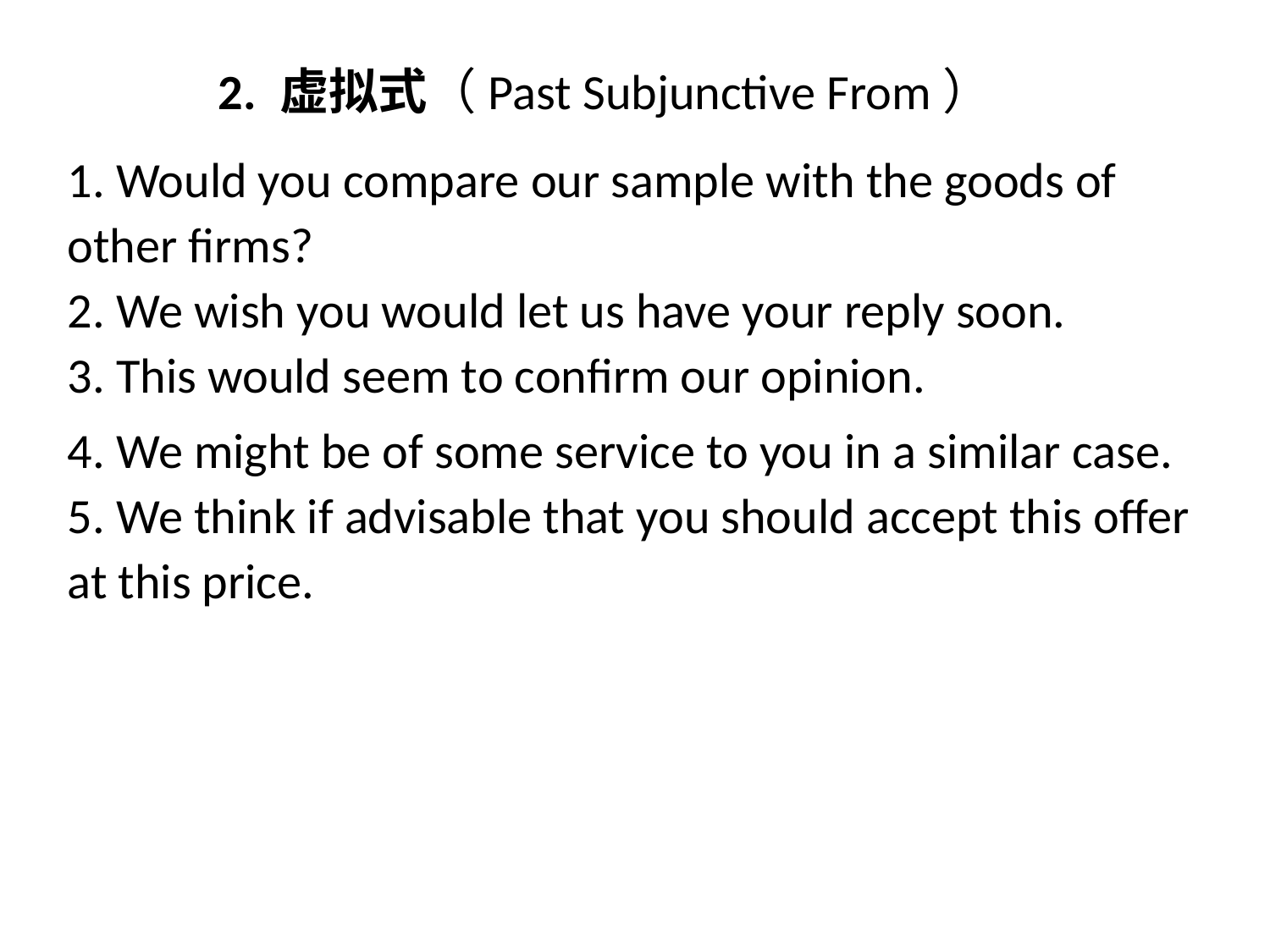

# 2. 虚拟式（Past Subjunctive From）
1. Would you compare our sample with the goods of other firms?
2. We wish you would let us have your reply soon.
3. This would seem to confirm our opinion.
4. We might be of some service to you in a similar case.
5. We think if advisable that you should accept this offer at this price.